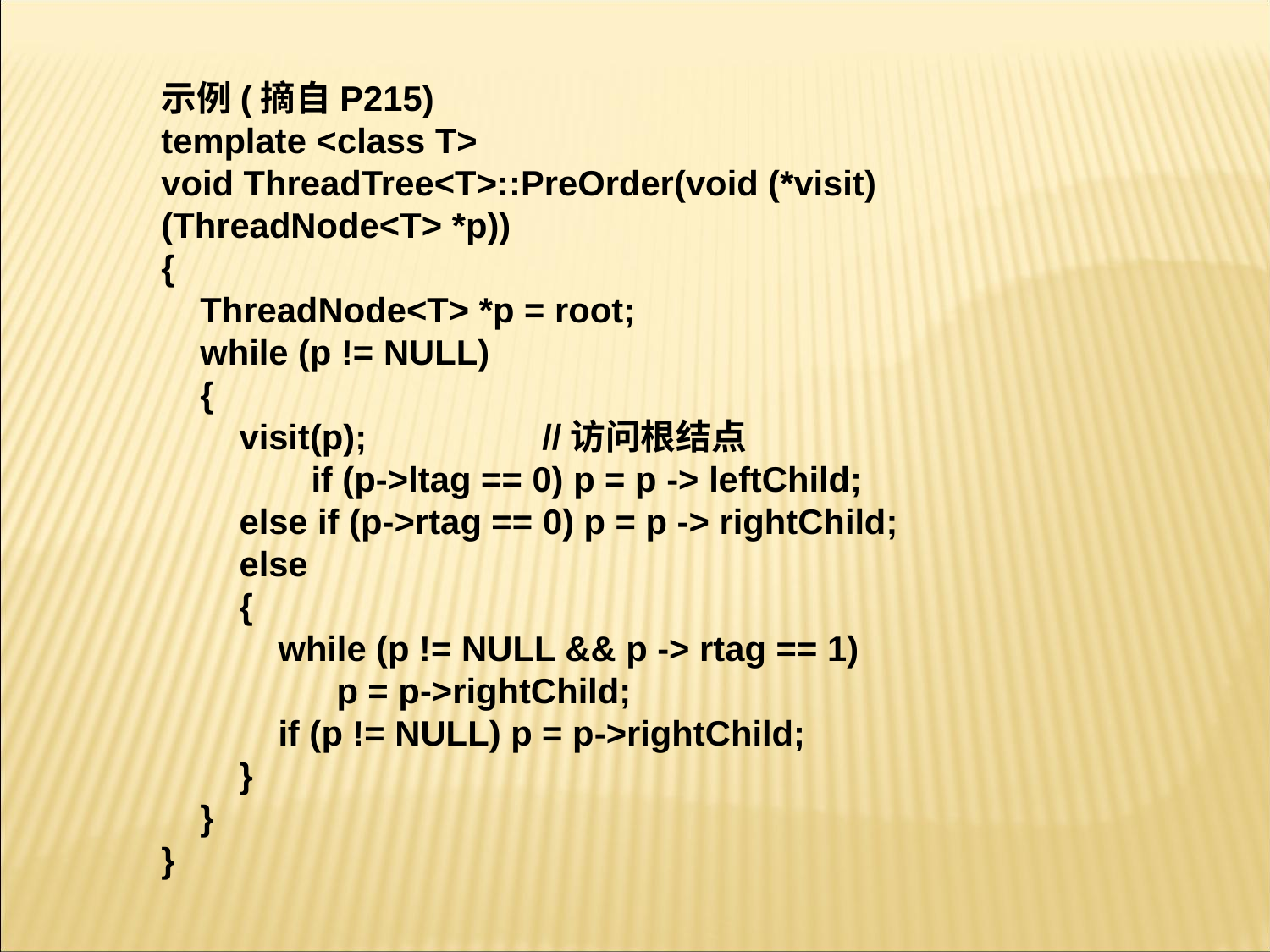

示例(摘自P215)
template <class T>
void ThreadTree<T>::PreOrder(void (*visit)(ThreadNode<T> *p))
{
    ThreadNode<T> *p = root;
    while (p != NULL)
    {
        visit(p);                  //访问根结点
　　　　if (p->ltag == 0) p = p -> leftChild;
        else if (p->rtag == 0) p = p -> rightChild;
        else
        {
            while (p != NULL && p -> rtag == 1)
                  p = p->rightChild;
            if (p != NULL) p = p->rightChild;
        }
    }
}